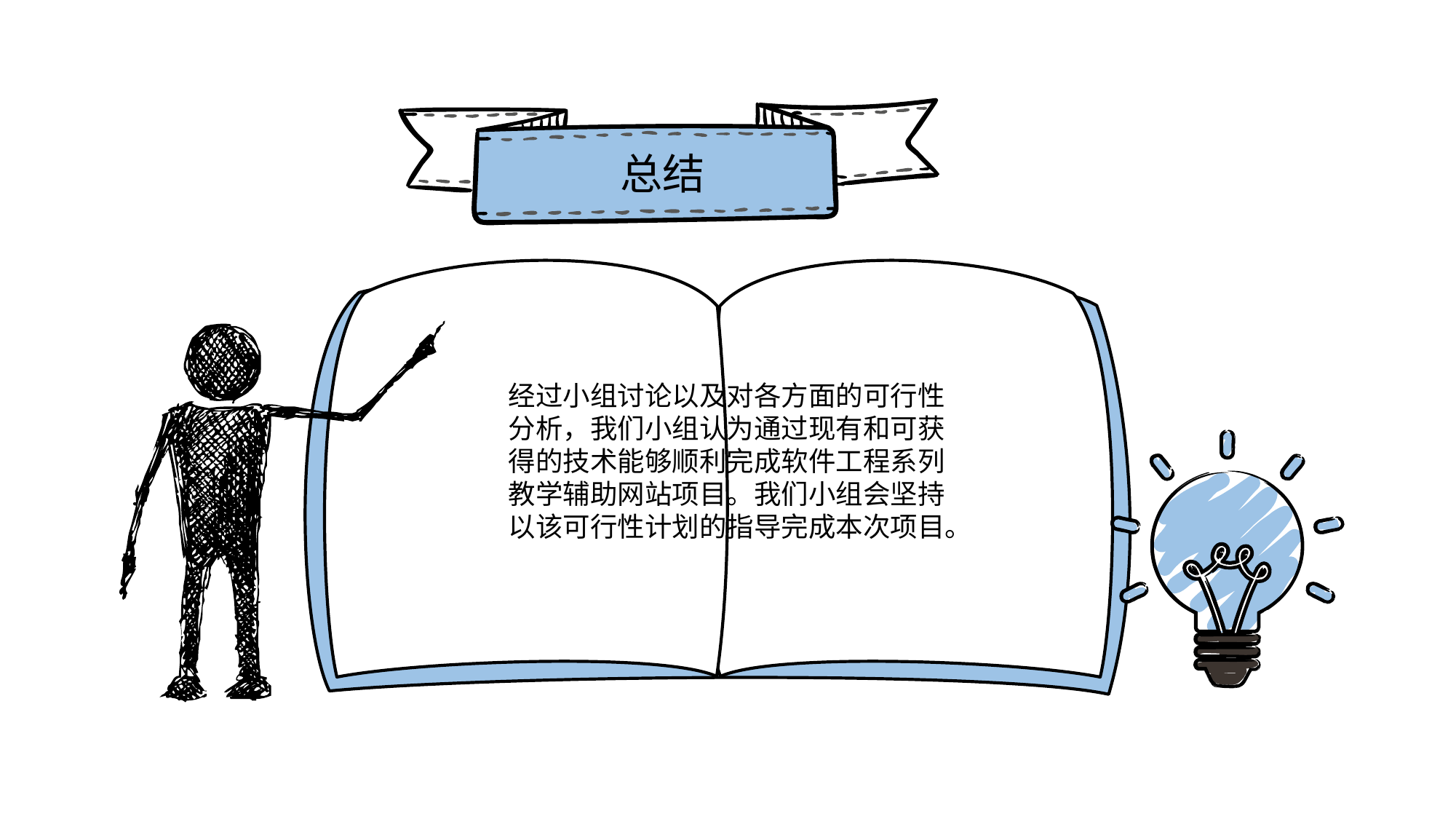

总结

经过小组讨论以及对各方面的可行性分析，我们小组认为通过现有和可获得的技术能够顺利完成软件工程系列教学辅助网站项目。我们小组会坚持以该可行性计划的指导完成本次项目。